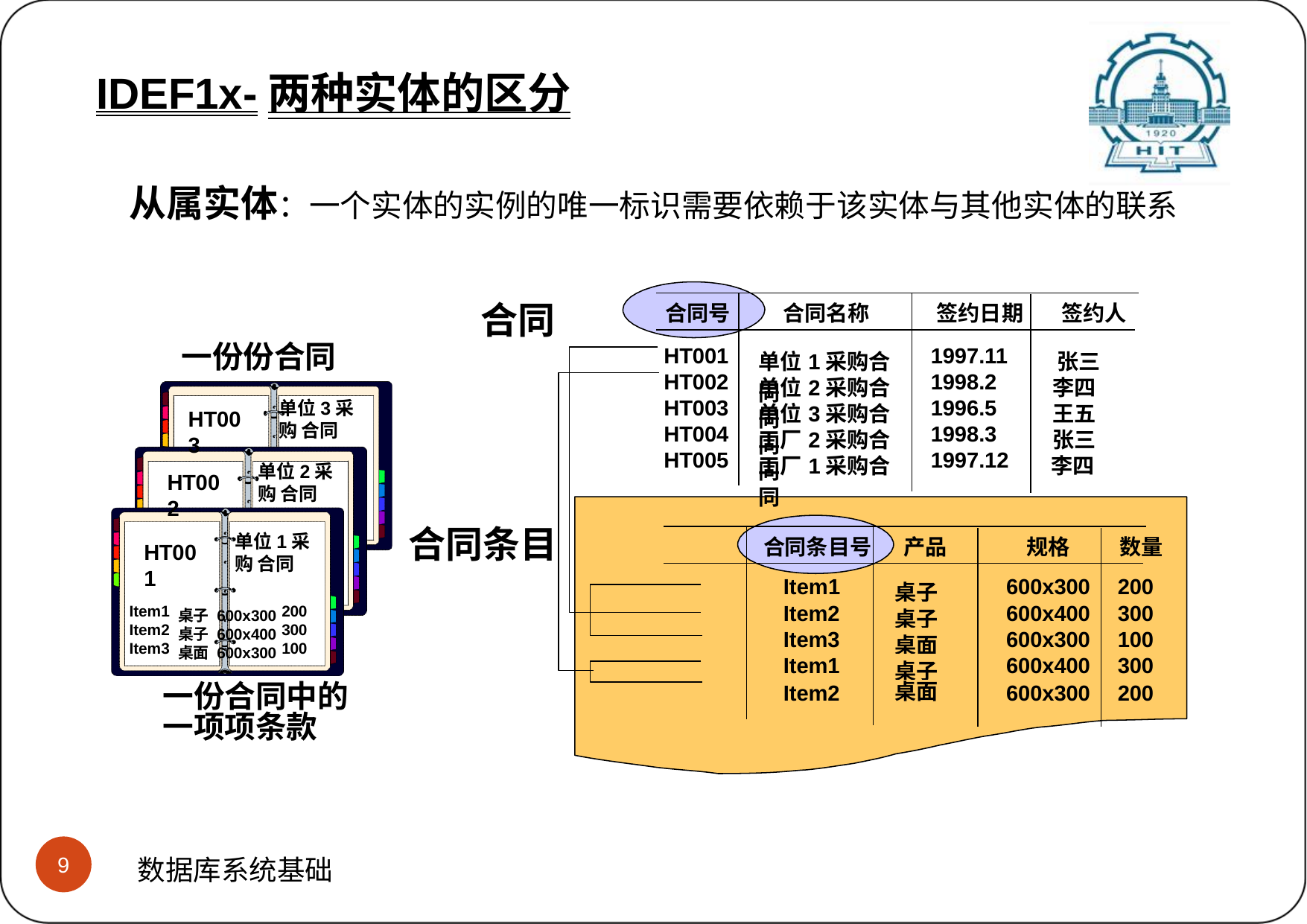

# IDEF1x-两种实体的区分 (3)从属实体
IDEF1x-两种实体的区分
从属实体：一个实体的实例的唯一标识需要依赖于该实体与其他实体的联系

合同
合同号
合同名称
签约日期	签约人

一份份合同
| HT001 | 单位1采购合同 | 1997.11 | 张三 |
| --- | --- | --- | --- |
| HT002 | 单位2采购合同 | 1998.2 | 李四 |
| HT003 | 单位3采购合同 | 1996.5 | 王五 |
| HT004 | 工厂2采购合同 | 1998.3 | 张三 |
| HT005 | 工厂1采购合同 | 1997.12 | 李四 |

单位3采购 合同
HT003
单位2采购 合同
HT002

合同条目

单位1采购 合同
合同条目号	产品
规格
数量
HT001

| Item1 | 桌子 | 600x300 | 200 |
| --- | --- | --- | --- |
| Item2 | 桌子 | 600x400 | 300 |
| Item3 | 桌面 | 600x300 | 100 |
| Item1 | 桌子 | 600x400 | 300 |
| Item2 | 桌面 | 600x300 | 200 |

| Item1 | 桌子 600x300 | 200 |
| --- | --- | --- |
| Item2 | 桌子 600x400 | 300 |
| Item3 | 桌面 600x300 | 100 |

一份合同中的 一项项条款